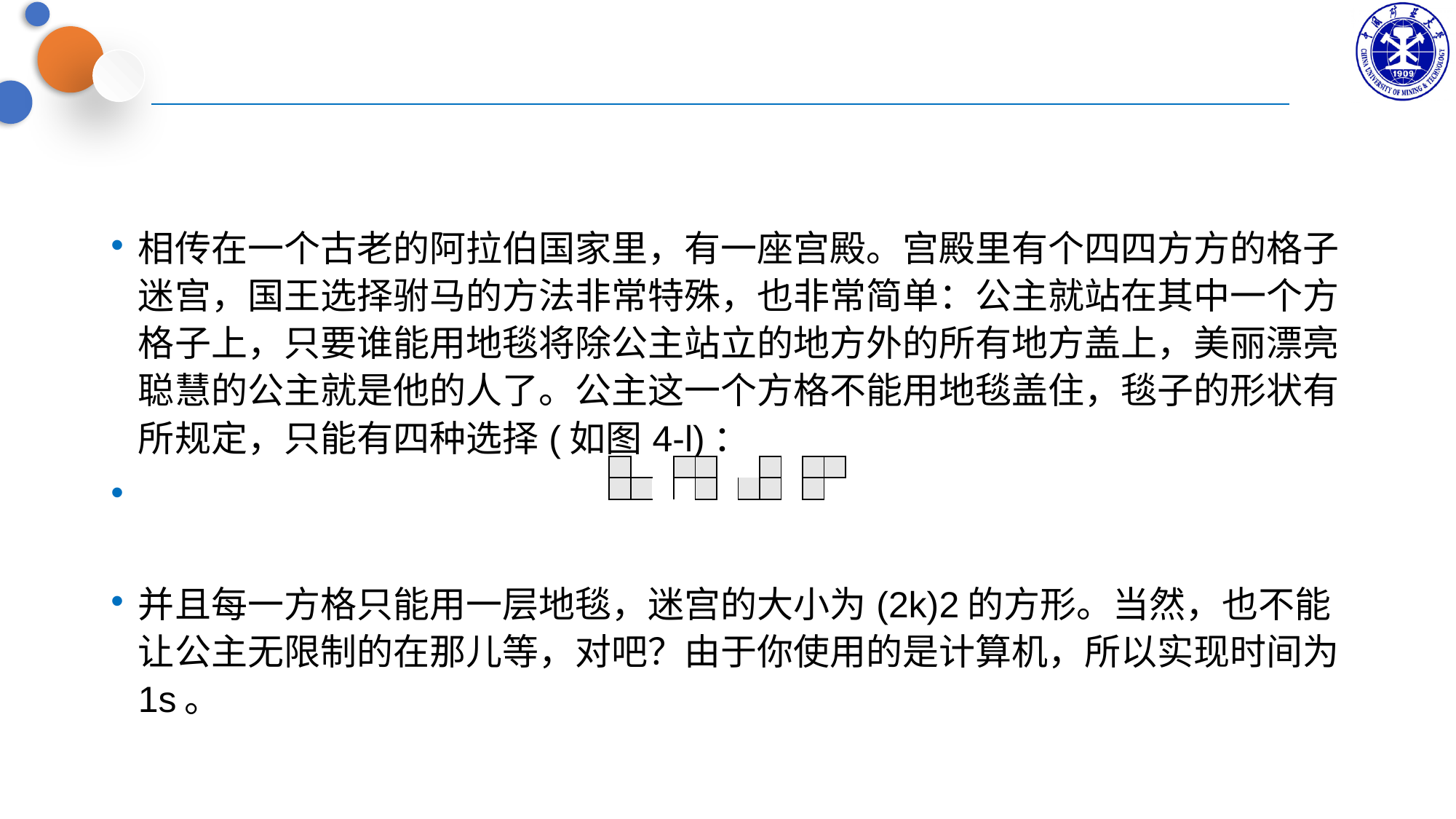

相传在一个古老的阿拉伯国家里，有一座宫殿。宫殿里有个四四方方的格子迷宫，国王选择驸马的方法非常特殊，也非常简单：公主就站在其中一个方格子上，只要谁能用地毯将除公主站立的地方外的所有地方盖上，美丽漂亮聪慧的公主就是他的人了。公主这一个方格不能用地毯盖住，毯子的形状有所规定，只能有四种选择(如图4-l)：

并且每一方格只能用一层地毯，迷宫的大小为(2k)2的方形。当然，也不能让公主无限制的在那儿等，对吧？由于你使用的是计算机，所以实现时间为1s。

|  |  |  |  |  |  |  |  |  |  |  |
| --- | --- | --- | --- | --- | --- | --- | --- | --- | --- | --- |
|  |  |  |  |  |  |  |  |  |  |  |